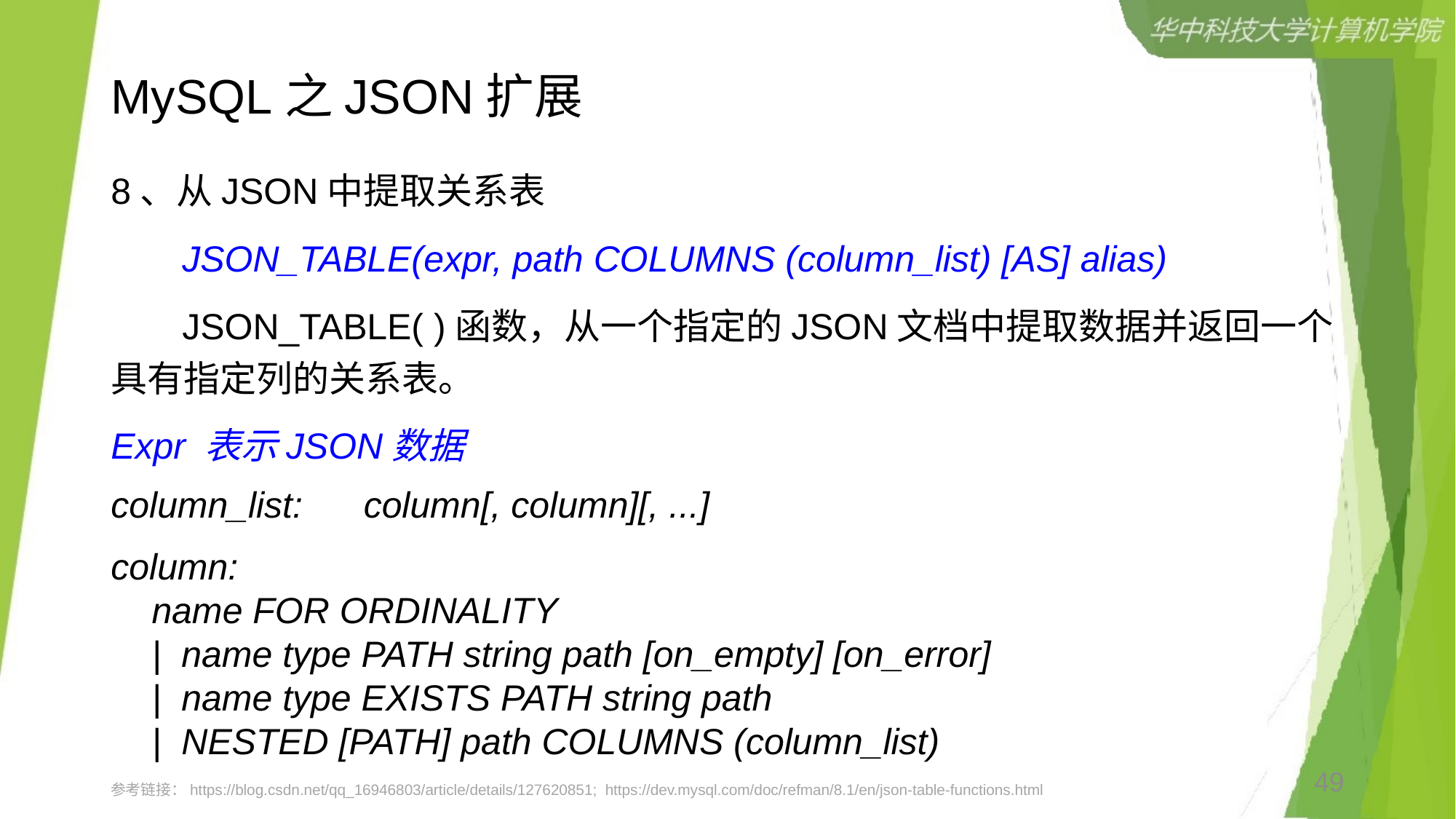

# MySQL之JSON扩展
8、从JSON中提取关系表
       JSON_TABLE(expr, path COLUMNS (column_list) [AS] alias)
       JSON_TABLE( )函数，从一个指定的JSON文档中提取数据并返回一个具有指定列的关系表。
Expr 表示JSON数据
column_list:      column[, column][, ...]

column:
    name FOR ORDINALITY
    |  name type PATH string path [on_empty] [on_error]
    |  name type EXISTS PATH string path
    |  NESTED [PATH] path COLUMNS (column_list)
49
参考链接：https://blog.csdn.net/qq_16946803/article/details/127620851;  https://dev.mysql.com/doc/refman/8.1/en/json-table-functions.html